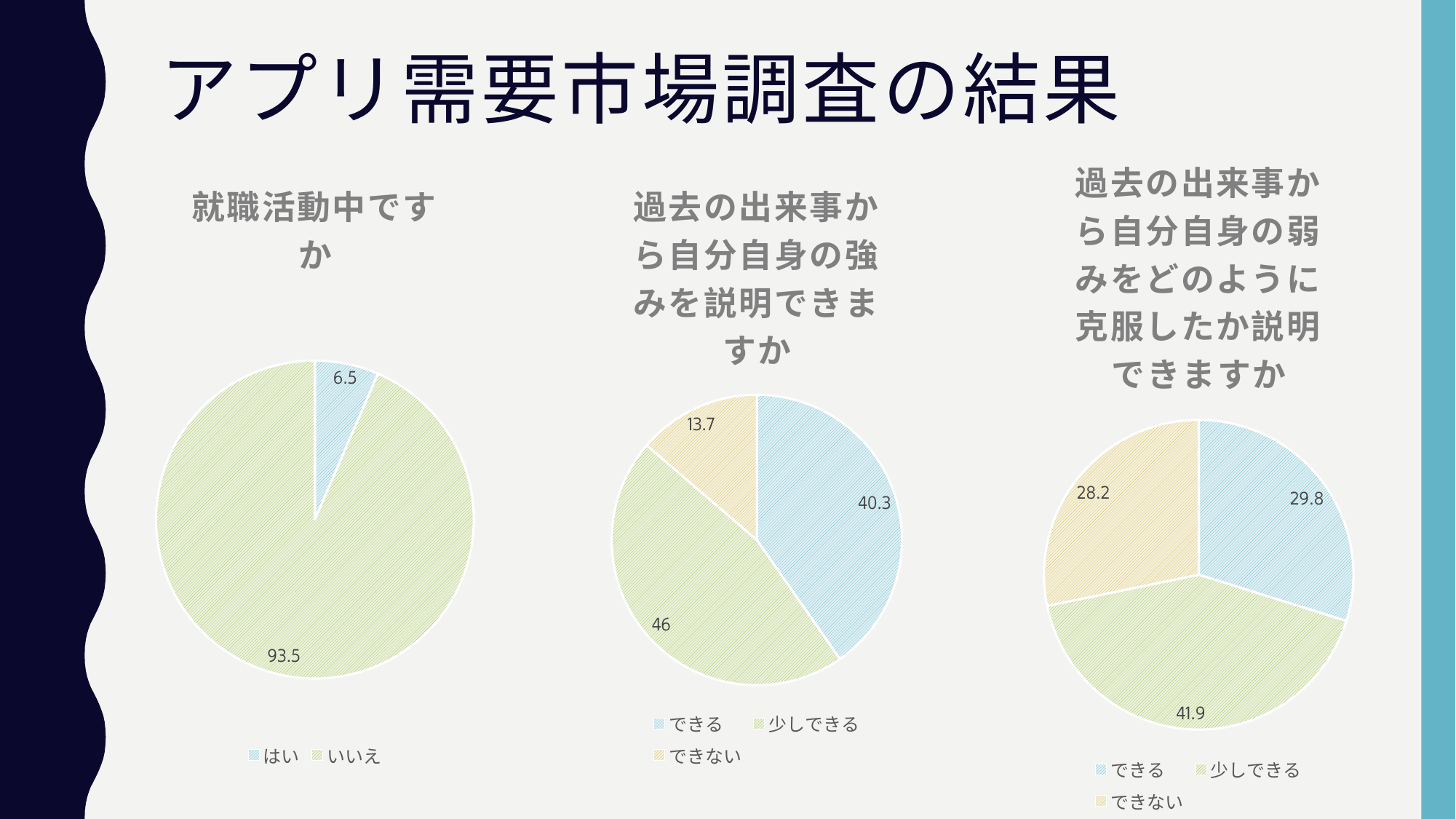

# アプリ需要市場調査の結果

### Chart:

| Category | 過去の出来事から自分自身の弱みをどのように克服したか説明できますか |
|---|---|
| できる | 29.8 |
| 少しできる | 41.9 |
| できない | 28.2 |

### Chart:

| Category | 就職活動中ですか |
|---|---|
| はい | 6.5 |
| いいえ | 93.5 |

### Chart:

| Category | 過去の出来事から自分自身の強みを説明できますか |
|---|---|
| できる | 40.3 |
| 少しできる | 46.0 |
| できない | 13.7 |